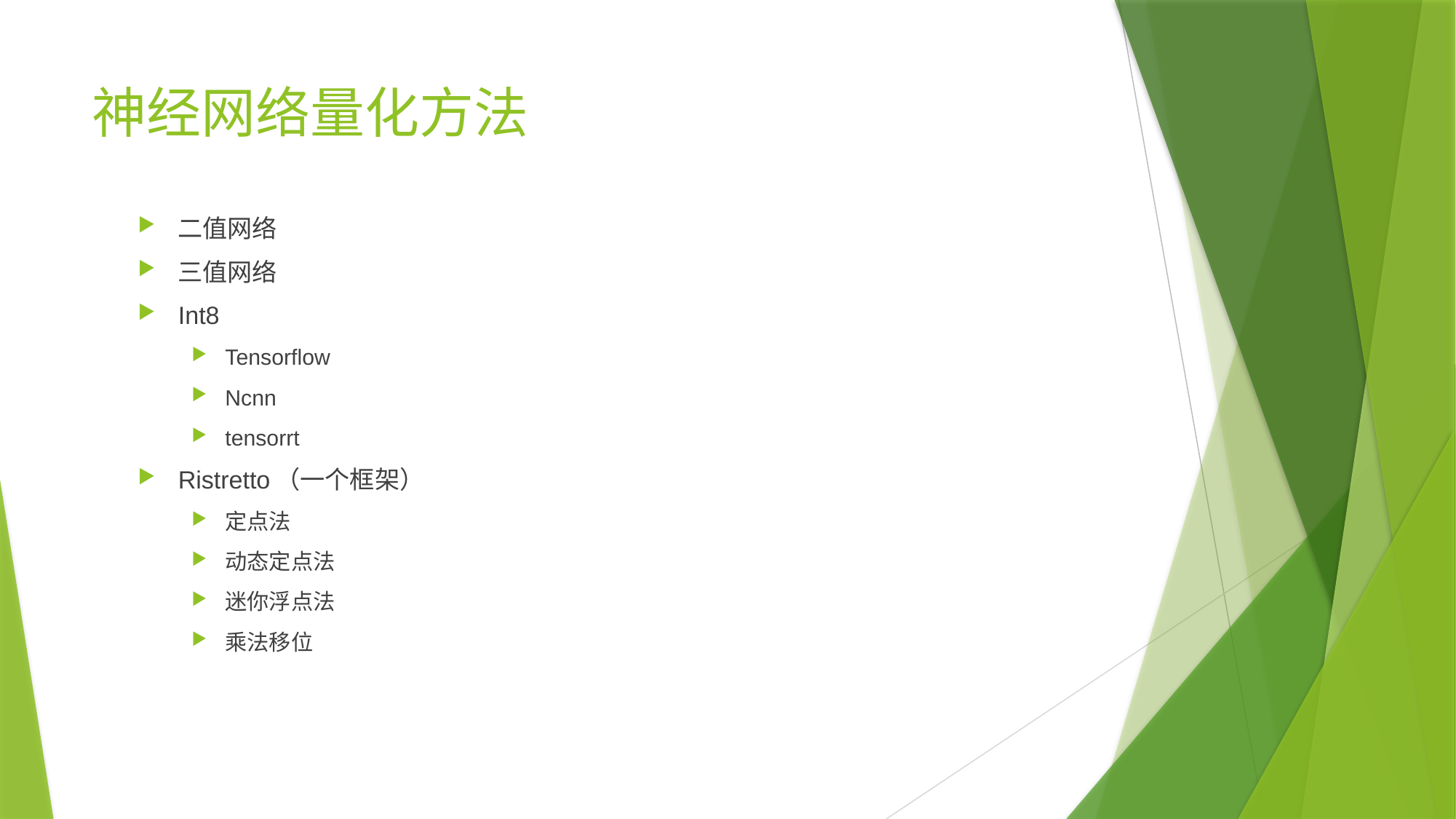

# 神经网络量化方法
二值网络
三值网络
Int8
Tensorflow
Ncnn
tensorrt
Ristretto（一个框架）
定点法
动态定点法
迷你浮点法
乘法移位